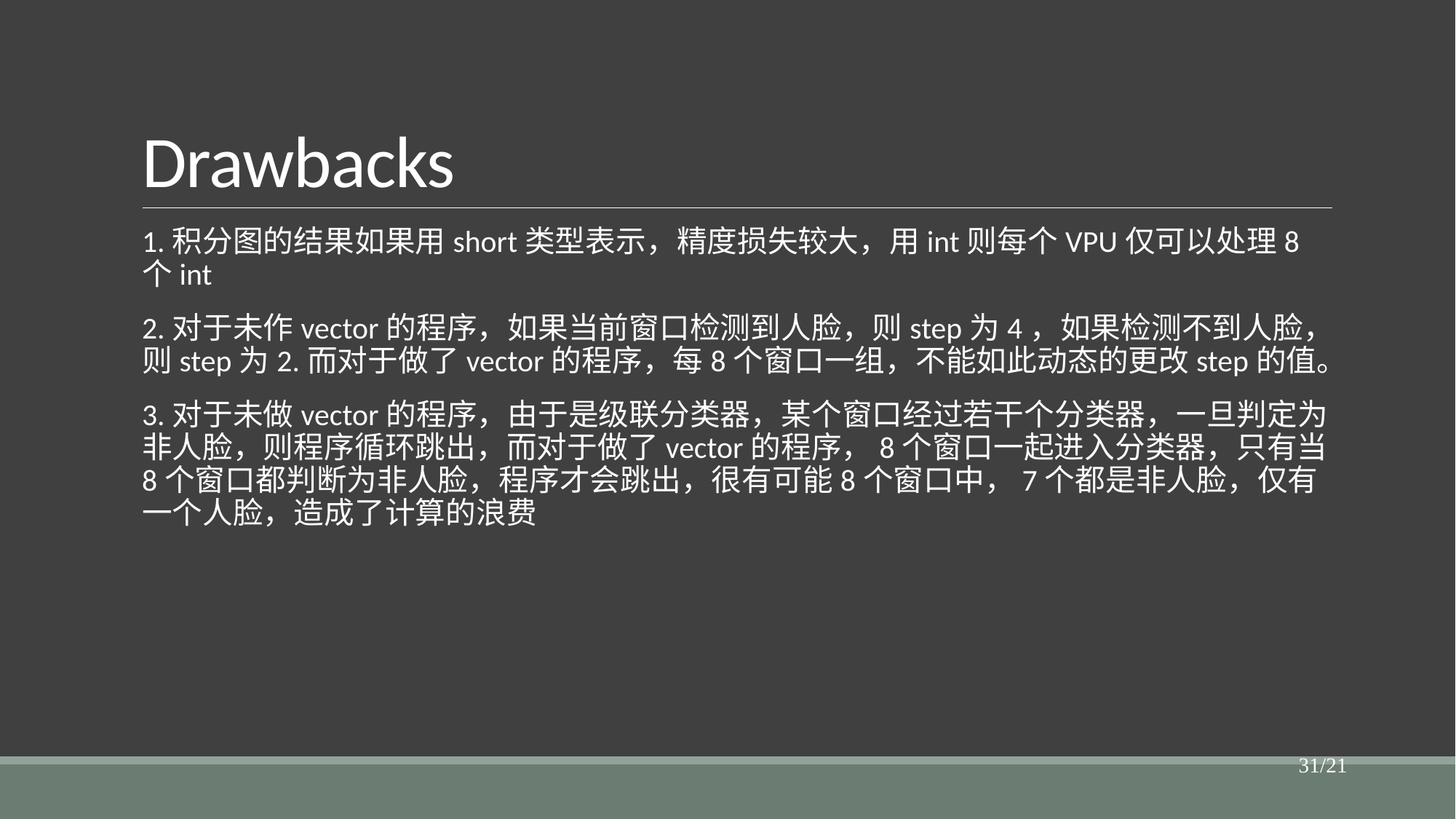

# Drawbacks
1.积分图的结果如果用short类型表示，精度损失较大，用int则每个VPU仅可以处理8个int
2.对于未作vector的程序，如果当前窗口检测到人脸，则step为4，如果检测不到人脸，则step为2.而对于做了vector的程序，每8个窗口一组，不能如此动态的更改step的值。
3.对于未做vector的程序，由于是级联分类器，某个窗口经过若干个分类器，一旦判定为非人脸，则程序循环跳出，而对于做了vector的程序，8个窗口一起进入分类器，只有当8个窗口都判断为非人脸，程序才会跳出，很有可能8个窗口中，7个都是非人脸，仅有一个人脸，造成了计算的浪费